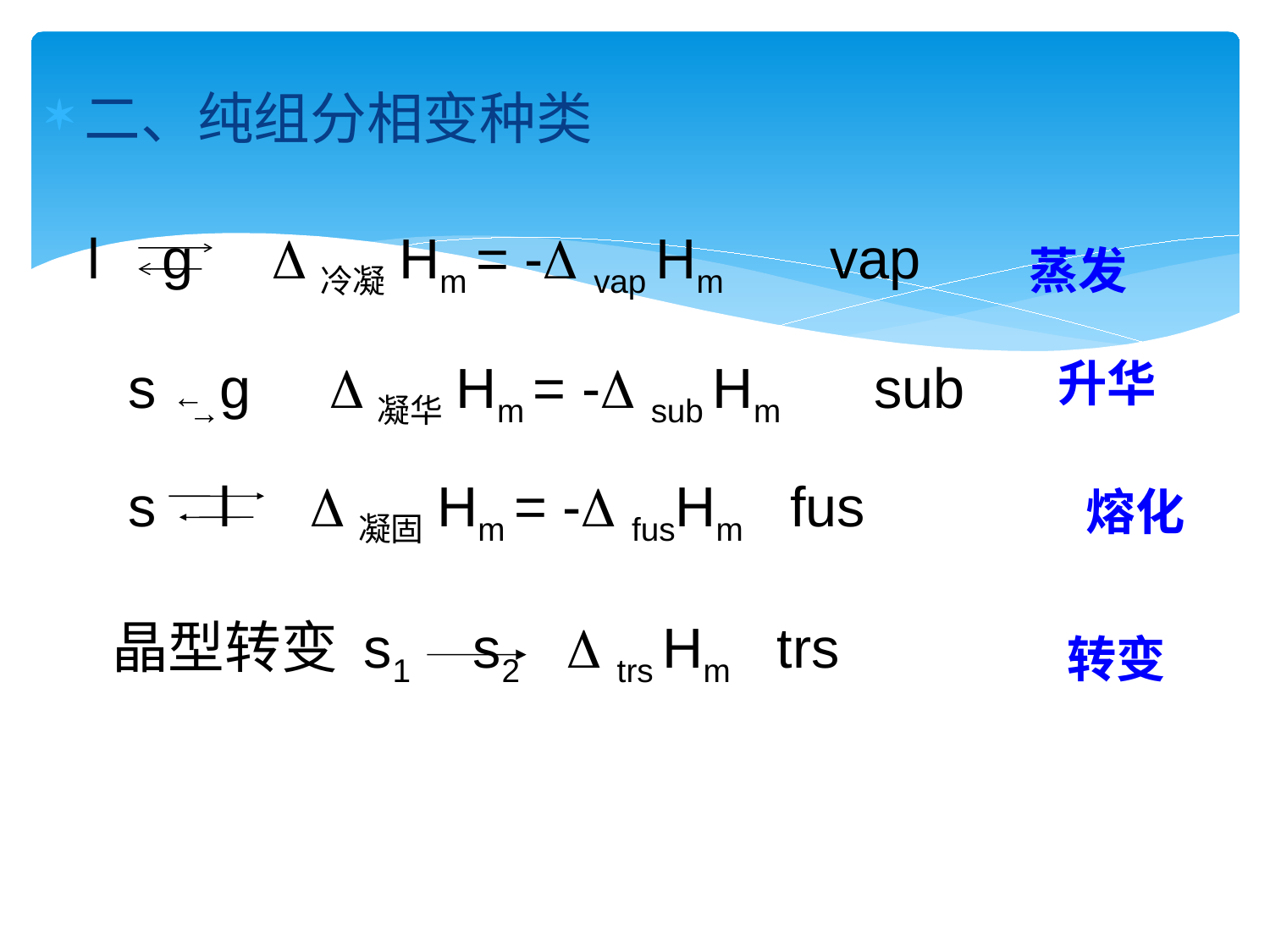

二、纯组分相变种类

l    g     Δ冷凝Hm = -Δ vap Hm        vap

蒸发
s ← g     Δ凝华Hm = -Δ sub Hm       sub
升华
→
s    l     Δ凝固Hm = -Δ fusHm   fus

熔化
晶型转变 s1    s2   Δ trs Hm   trs

转变